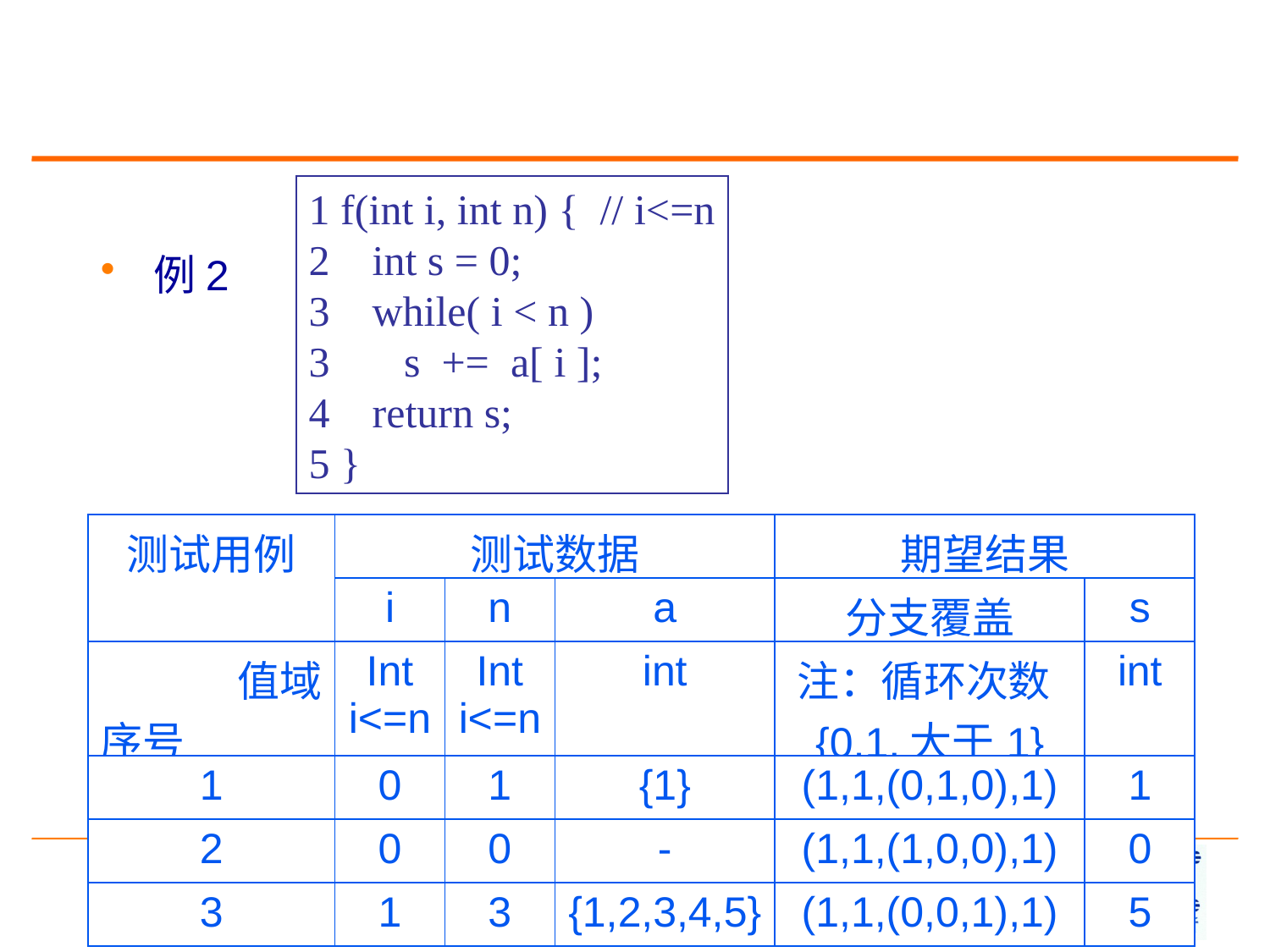

#
1 f(int i, int n) {  // i<=n
int s = 0;
while( i < n )
   s  +=  a[ i ];
return s;
5 }
例2
| 测试用例 | 测试数据 |  |  | 期望结果 |  |
| --- | --- | --- | --- | --- | --- |
|  | i | n | a | 分支覆盖 | s |
| 值域 序号 | Int i<=n | Int i<=n | int | 注：循环次数{0,1,大于1} | int |
| 1 | 0 | 1 | {1} | (1,1,(0,1,0),1) | 1 |
| 2 | 0 | 0 | - | (1,1,(1,0,0),1) | 0 |
| 3 | 1 | 3 | {1,2,3,4,5} | (1,1,(0,0,1),1) | 5 |